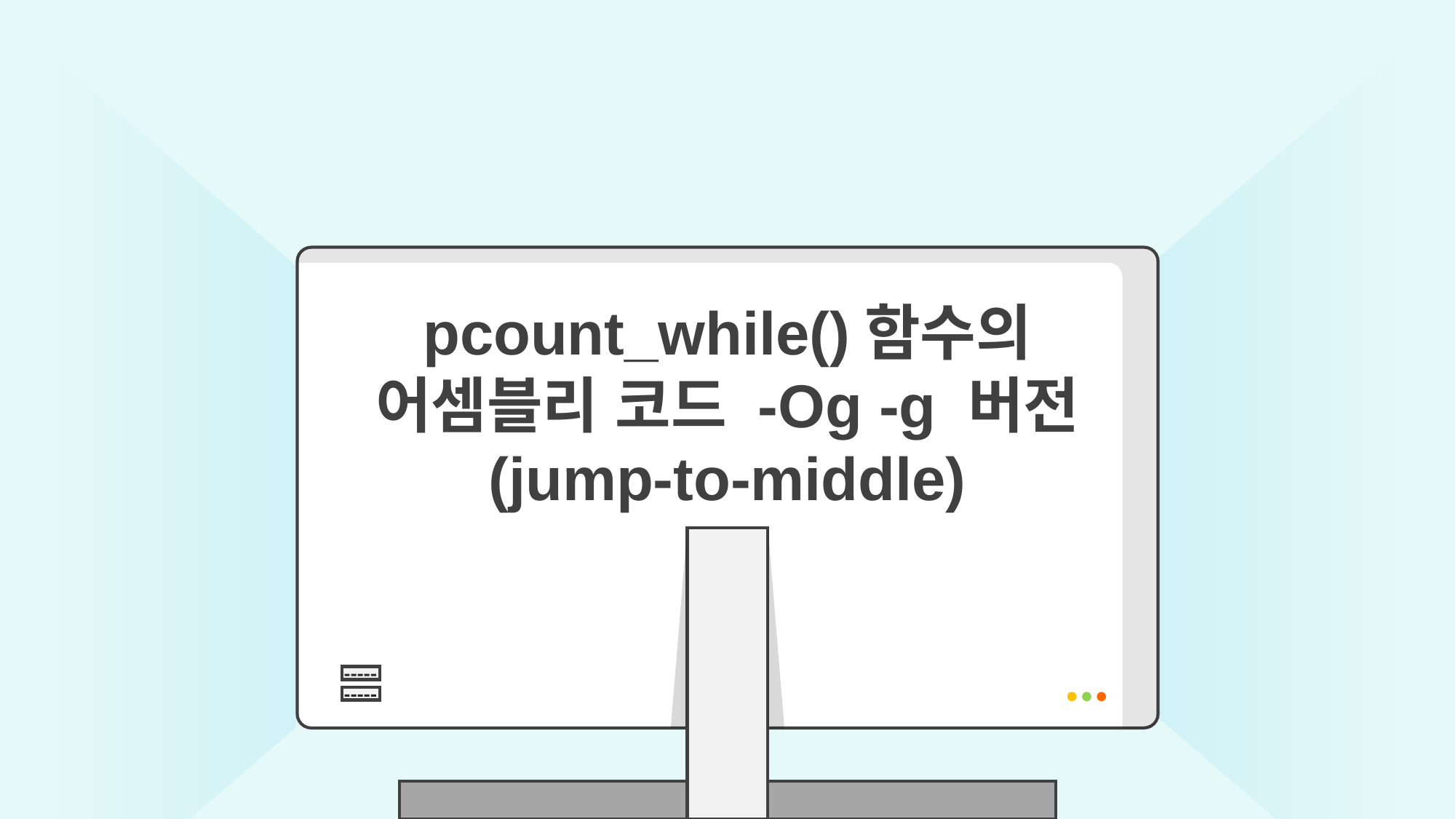

pcount_while()함수의
어셈블리 코드 -Og -g 버전
(jump-to-middle)